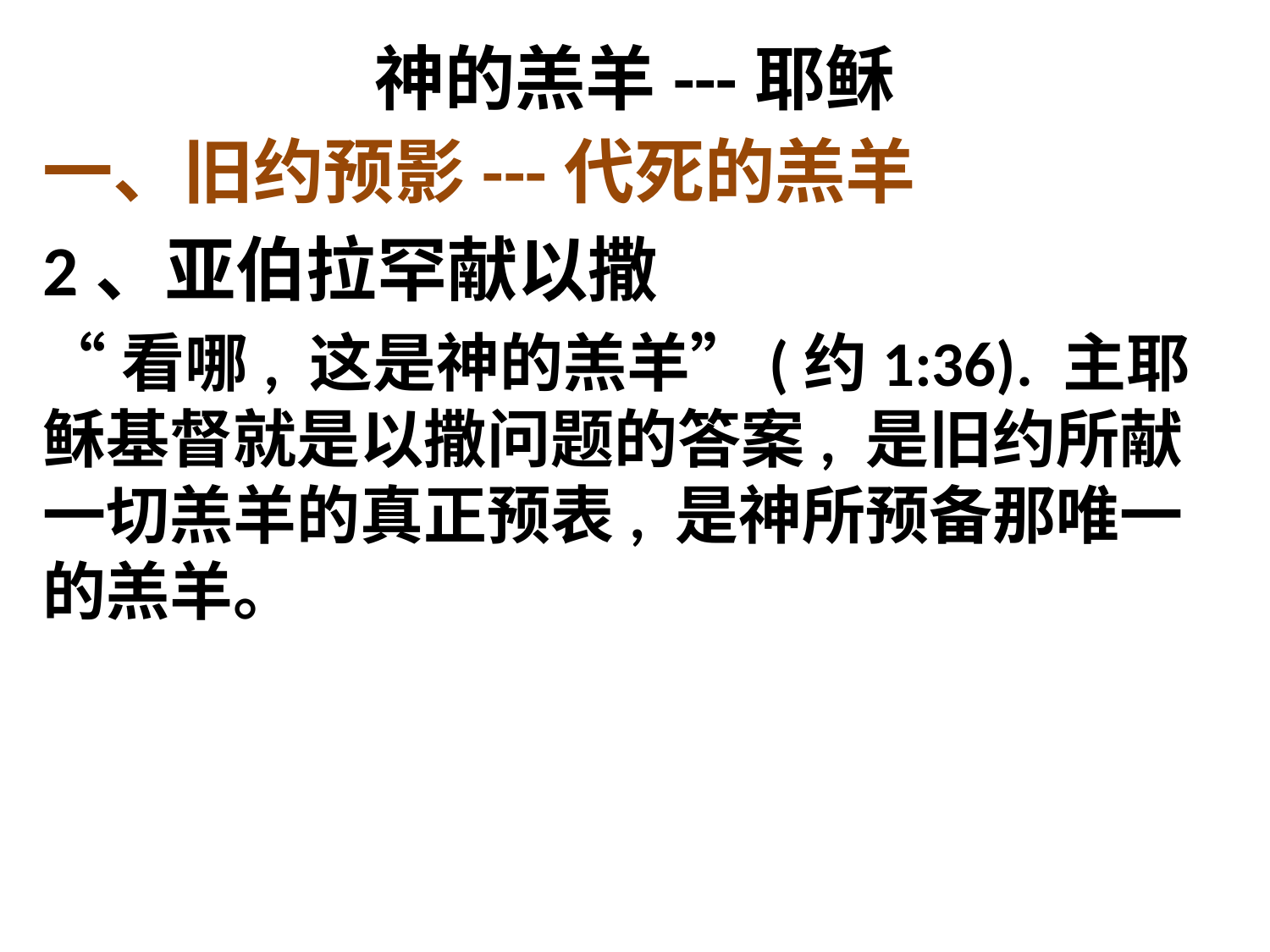

# 神的羔羊---耶稣
一、旧约预影---代死的羔羊
2、亚伯拉罕献以撒
“看哪, 这是神的羔羊”(约1:36). 主耶稣基督就是以撒问题的答案, 是旧约所献一切羔羊的真正预表, 是神所预备那唯一的羔羊。